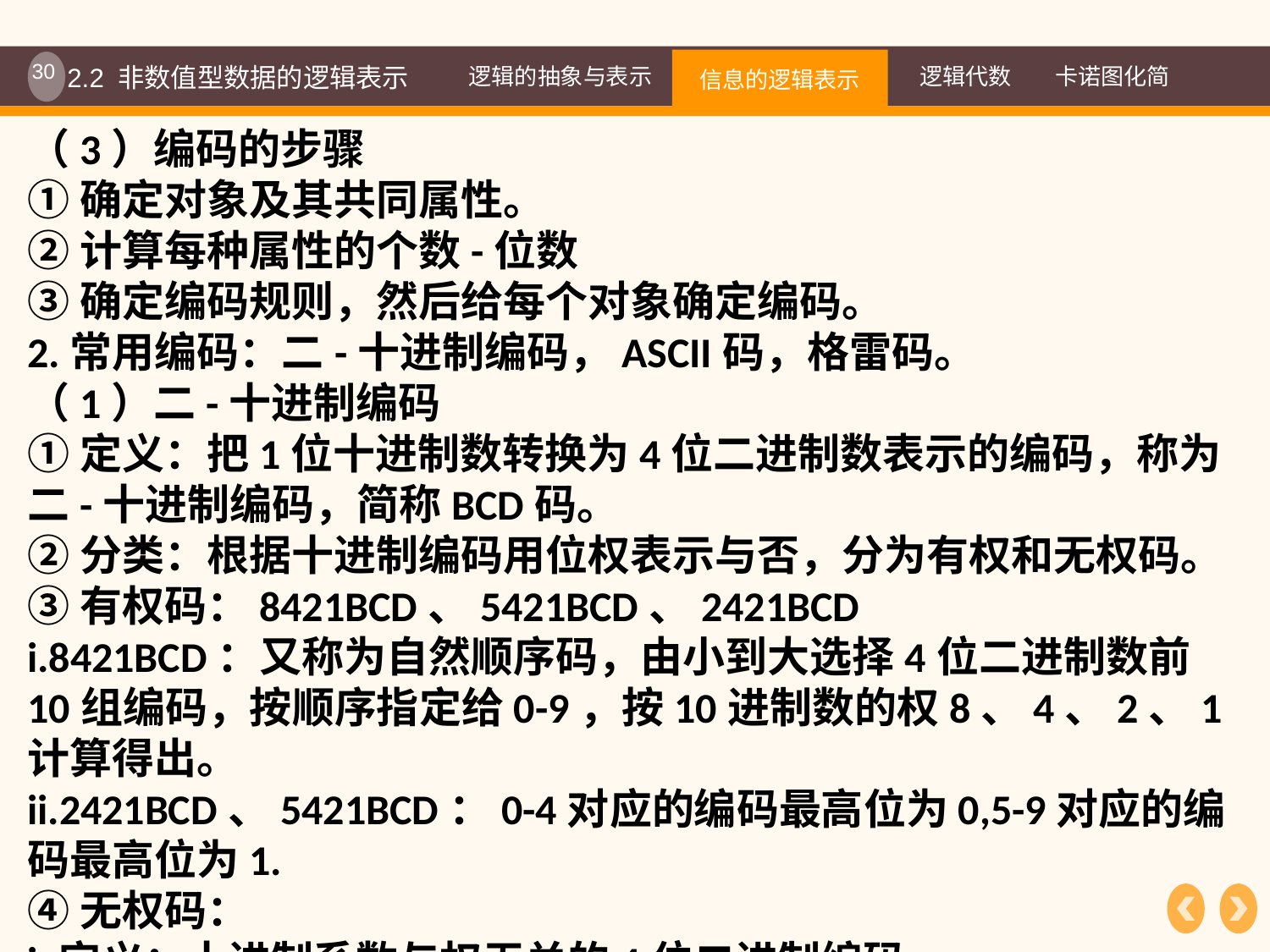

2.2 非数值型数据的逻辑表示
（3）编码的步骤
①确定对象及其共同属性。
②计算每种属性的个数-位数
③确定编码规则，然后给每个对象确定编码。
2.常用编码：二-十进制编码，ASCII码，格雷码。
（1）二-十进制编码
①定义：把1位十进制数转换为4位二进制数表示的编码，称为二-十进制编码，简称BCD码。
②分类：根据十进制编码用位权表示与否，分为有权和无权码。
③有权码：8421BCD、5421BCD、2421BCD
i.8421BCD：又称为自然顺序码，由小到大选择4位二进制数前10组编码，按顺序指定给0-9，按10进制数的权8、4、2、1计算得出。
ii.2421BCD、5421BCD：0-4对应的编码最高位为0,5-9对应的编码最高位为1.
④无权码：
i.定义：十进制系数与权无关的4位二进制编码。